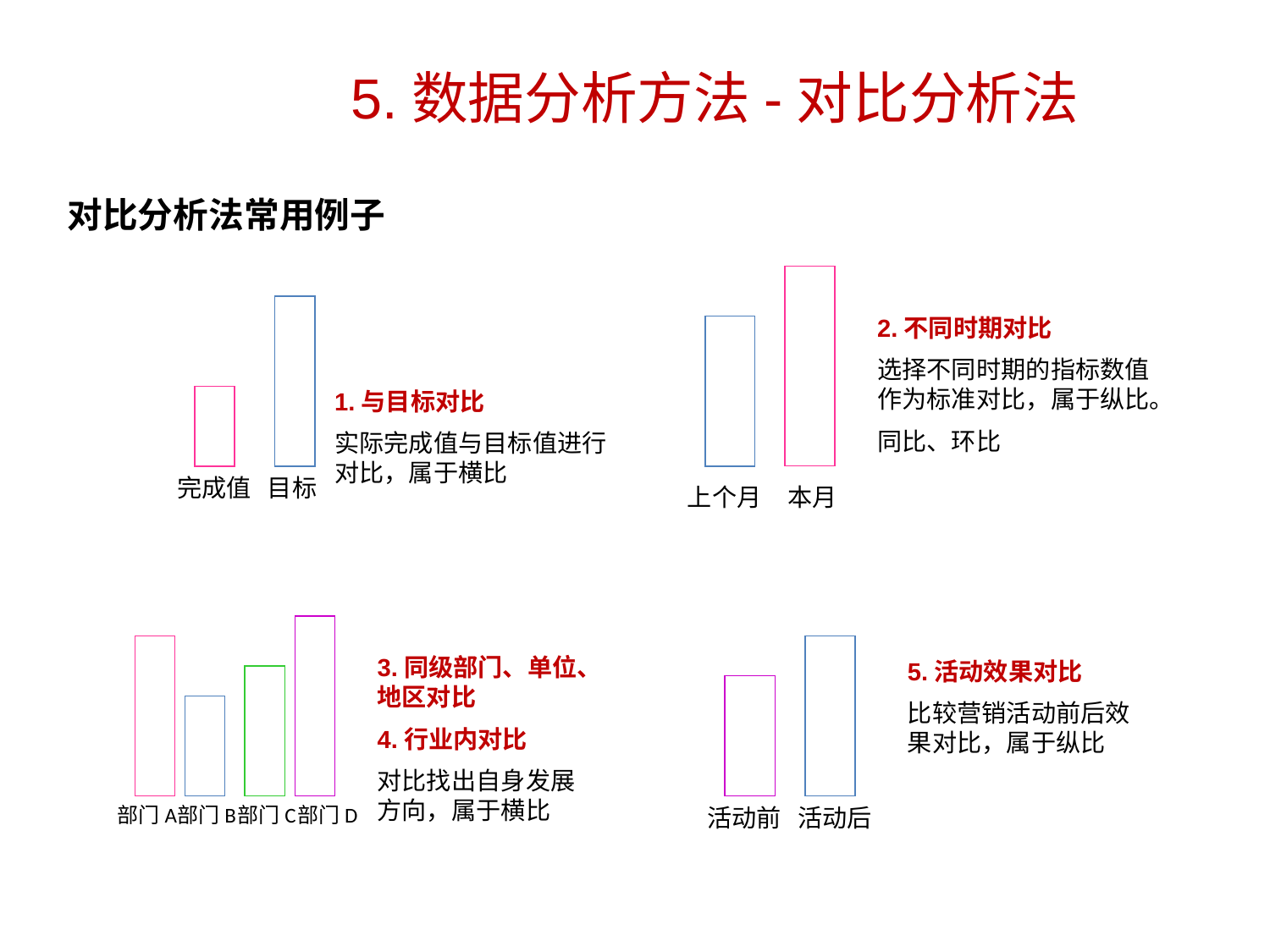

5.数据分析方法-对比分析法
对比分析法常用例子

上个月
本月

完成值
目标
2.不同时期对比
选择不同时期的指标数值作为标准对比，属于纵比。
同比、环比
1.与目标对比
实际完成值与目标值进行对比，属于横比

部门A
部门B
部门C
部门D

活动前
活动后
3.同级部门、单位、地区对比
4.行业内对比
对比找出自身发展方向，属于横比
5.活动效果对比
比较营销活动前后效果对比，属于纵比